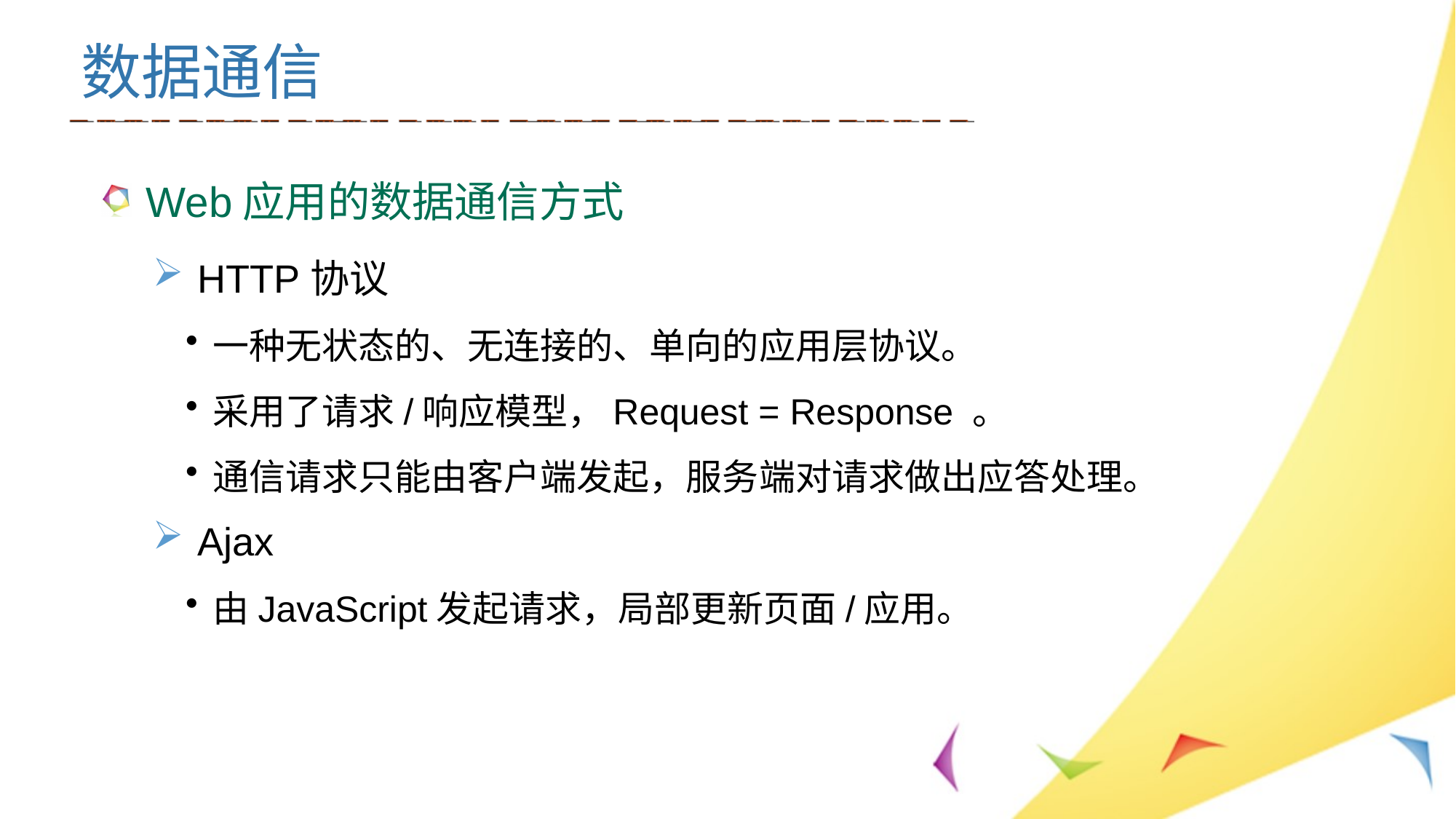

数据通信
Web应用的数据通信方式
HTTP协议
一种无状态的、无连接的、单向的应用层协议。
采用了请求/响应模型，Request = Response 。
通信请求只能由客户端发起，服务端对请求做出应答处理。
Ajax
由JavaScript发起请求，局部更新页面/应用。